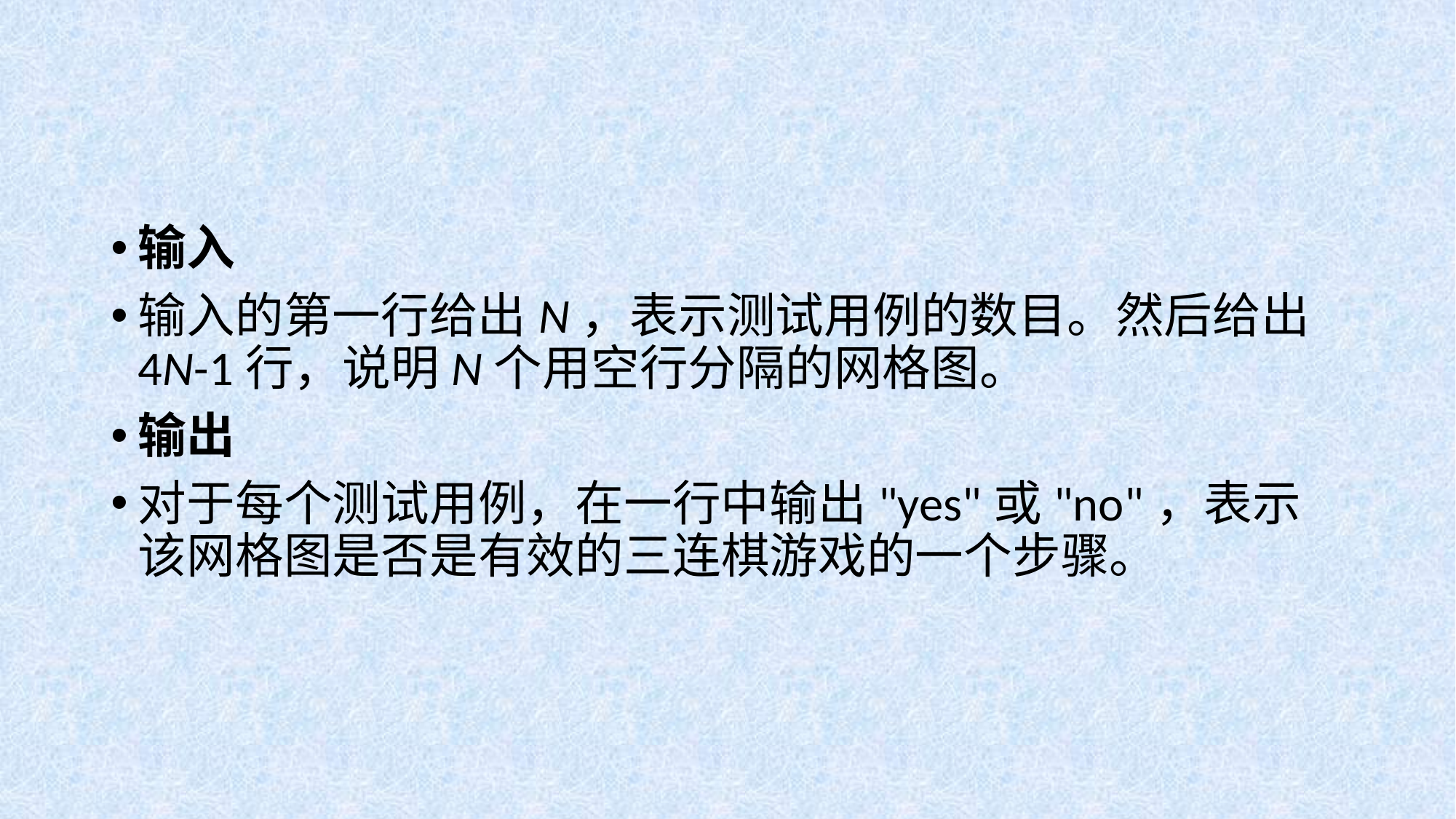

#
输入
输入的第一行给出N，表示测试用例的数目。然后给出4N-1行，说明N个用空行分隔的网格图。
输出
对于每个测试用例，在一行中输出"yes"或"no"，表示该网格图是否是有效的三连棋游戏的一个步骤。